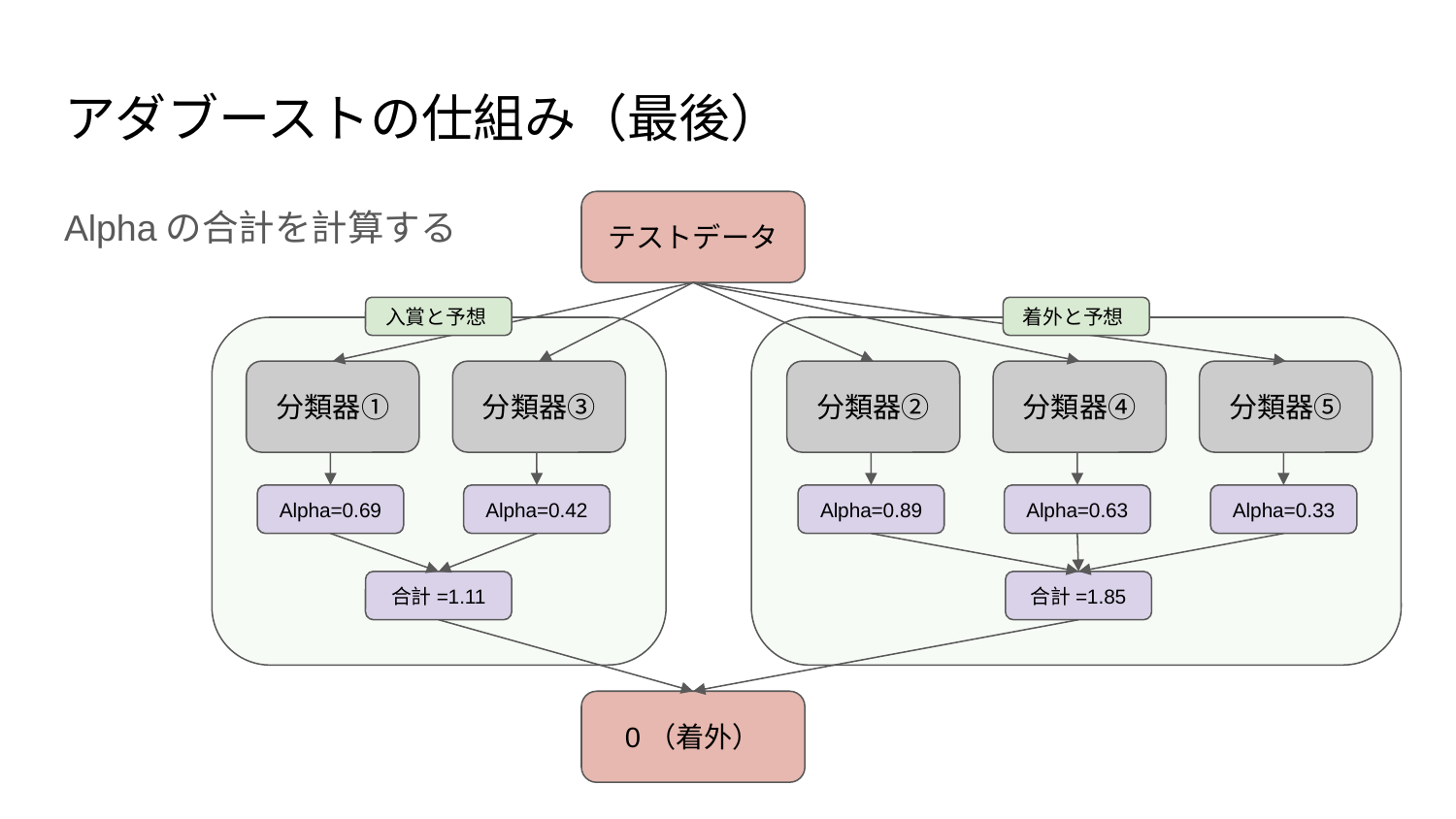

# アダブーストの仕組み（最後）
Alphaの合計を計算する
テストデータ
入賞と予想
着外と予想

分類器①
Alpha=0.69
分類器③
Alpha=0.42
分類器②
Alpha=0.89
分類器④
Alpha=0.63
分類器⑤
Alpha=0.33
合計=1.11
合計=1.85
0（着外）